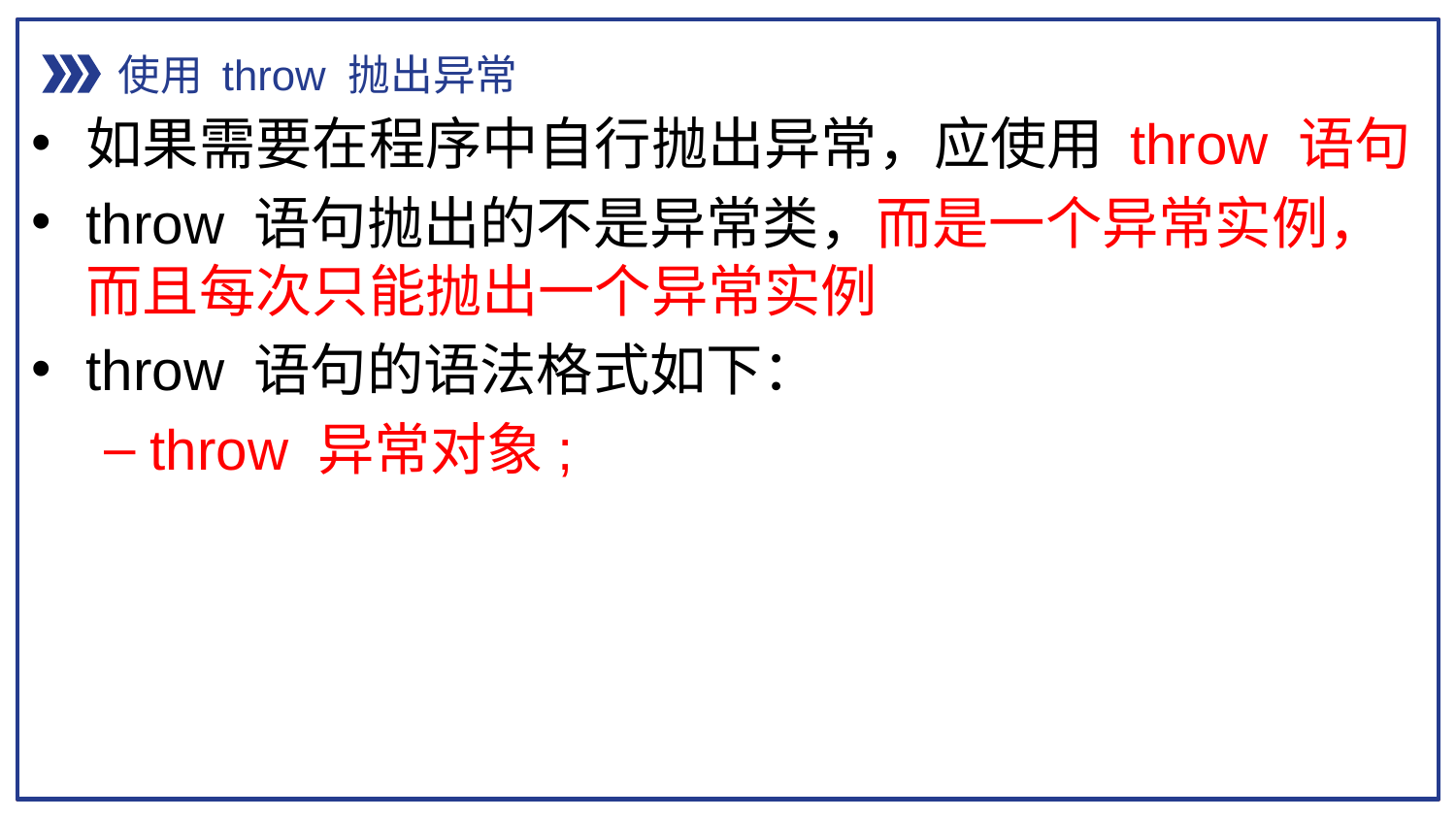

使用 throw 抛出异常

如果需要在程序中自行抛出异常，应使用 throw 语句
throw 语句抛出的不是异常类，而是一个异常实例，而且每次只能抛出一个异常实例
throw 语句的语法格式如下：
throw 异常对象;